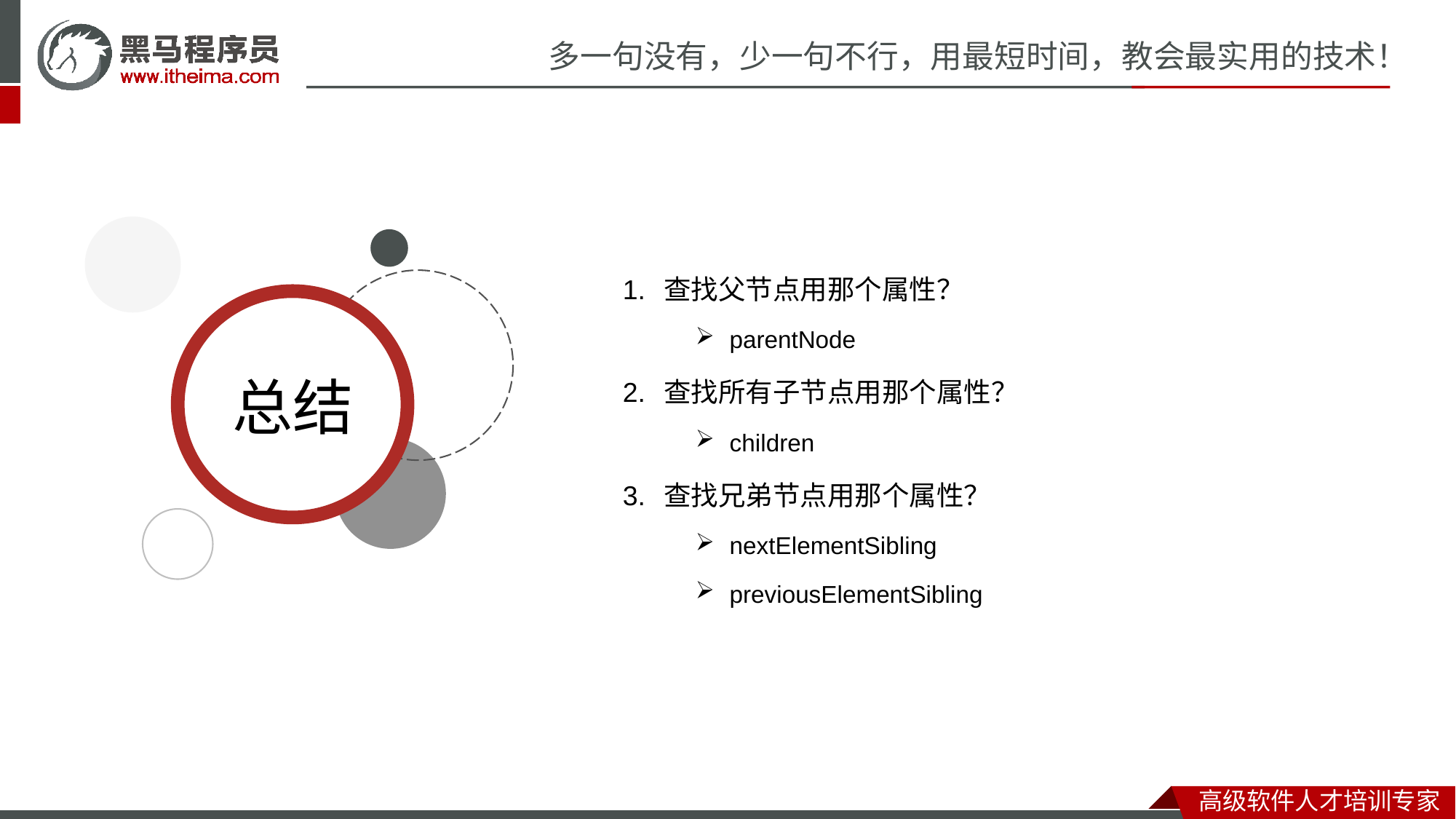

查找父节点用那个属性？
parentNode
查找所有子节点用那个属性？
children
查找兄弟节点用那个属性？
nextElementSibling
previousElementSibling